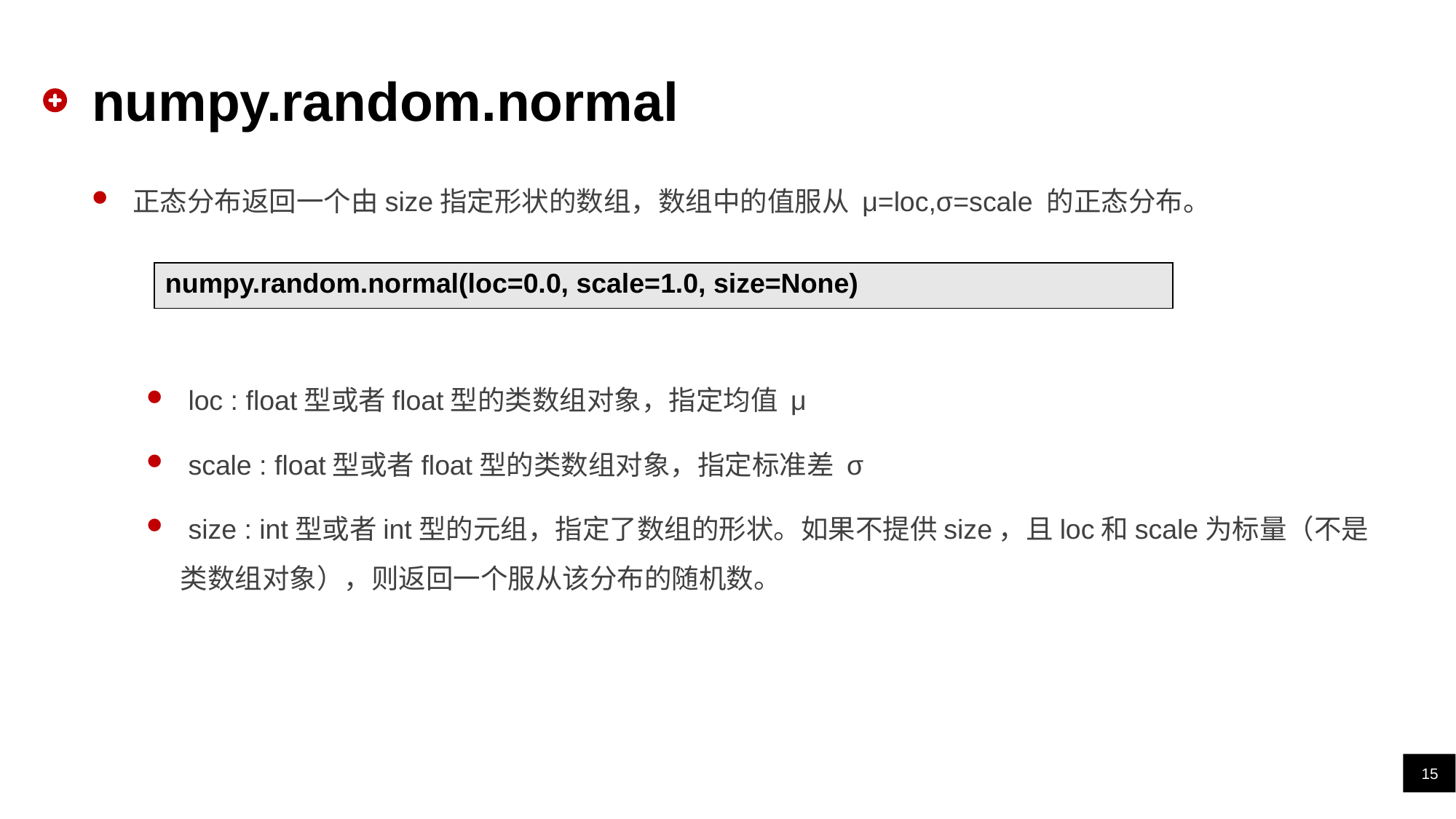

# numpy.random.normal
正态分布返回一个由size指定形状的数组，数组中的值服从 μ=loc,σ=scale 的正态分布。

 loc : float型或者float型的类数组对象，指定均值 μ
 scale : float型或者float型的类数组对象，指定标准差 σ
 size : int型或者int型的元组，指定了数组的形状。如果不提供size，且loc和scale为标量（不是类数组对象），则返回一个服从该分布的随机数。
| numpy.random.normal(loc=0.0, scale=1.0, size=None) |
| --- |